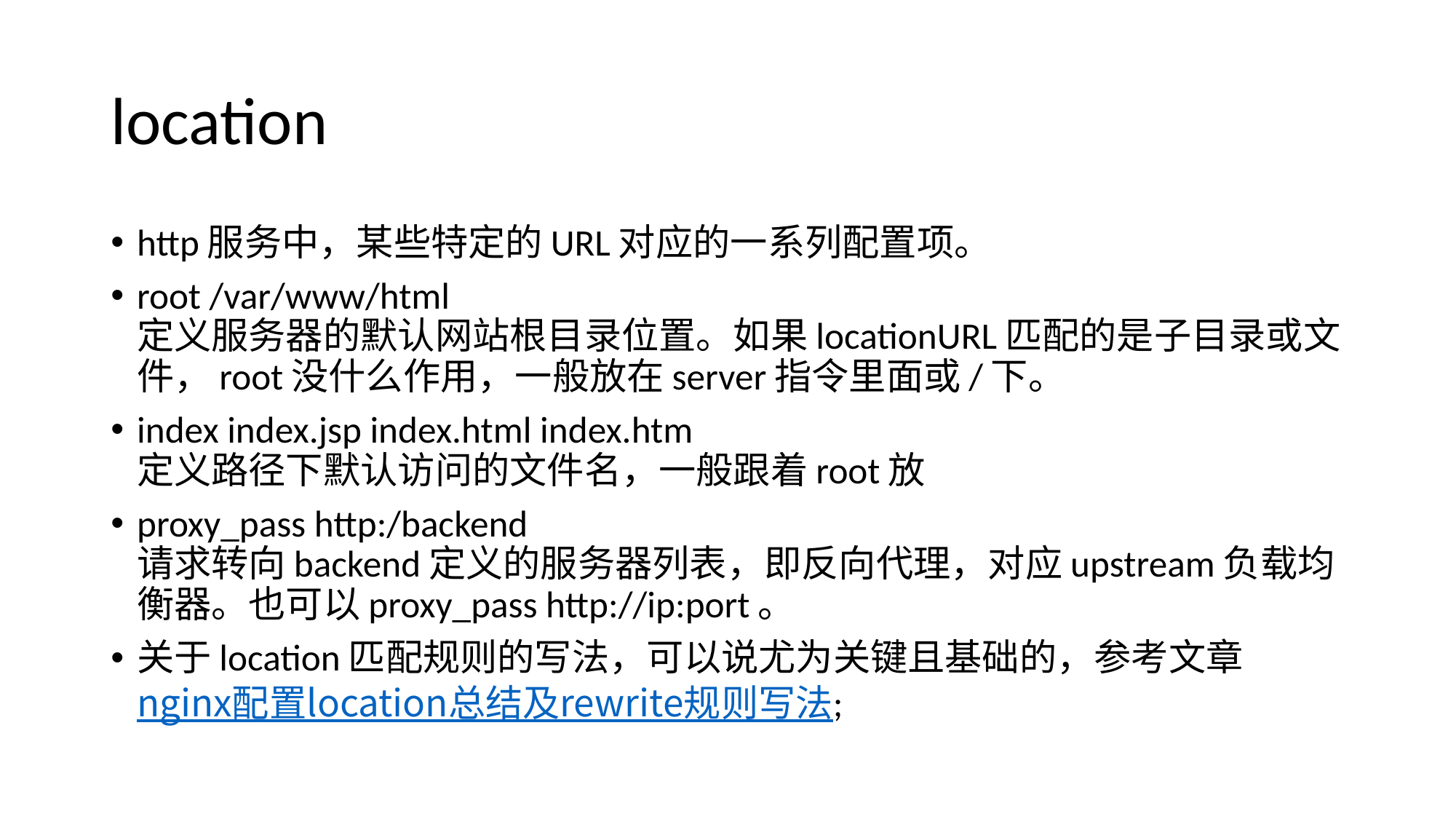

# location
http服务中，某些特定的URL对应的一系列配置项。
root /var/www/html
定义服务器的默认网站根目录位置。如果locationURL匹配的是子目录或文件，root没什么作用，一般放在server指令里面或/下。
index index.jsp index.html index.htm
定义路径下默认访问的文件名，一般跟着root放
proxy_pass http:/backend
请求转向backend定义的服务器列表，即反向代理，对应upstream负载均衡器。也可以proxy_pass http://ip:port。
关于location匹配规则的写法，可以说尤为关键且基础的，参考文章 nginx配置location总结及rewrite规则写法;